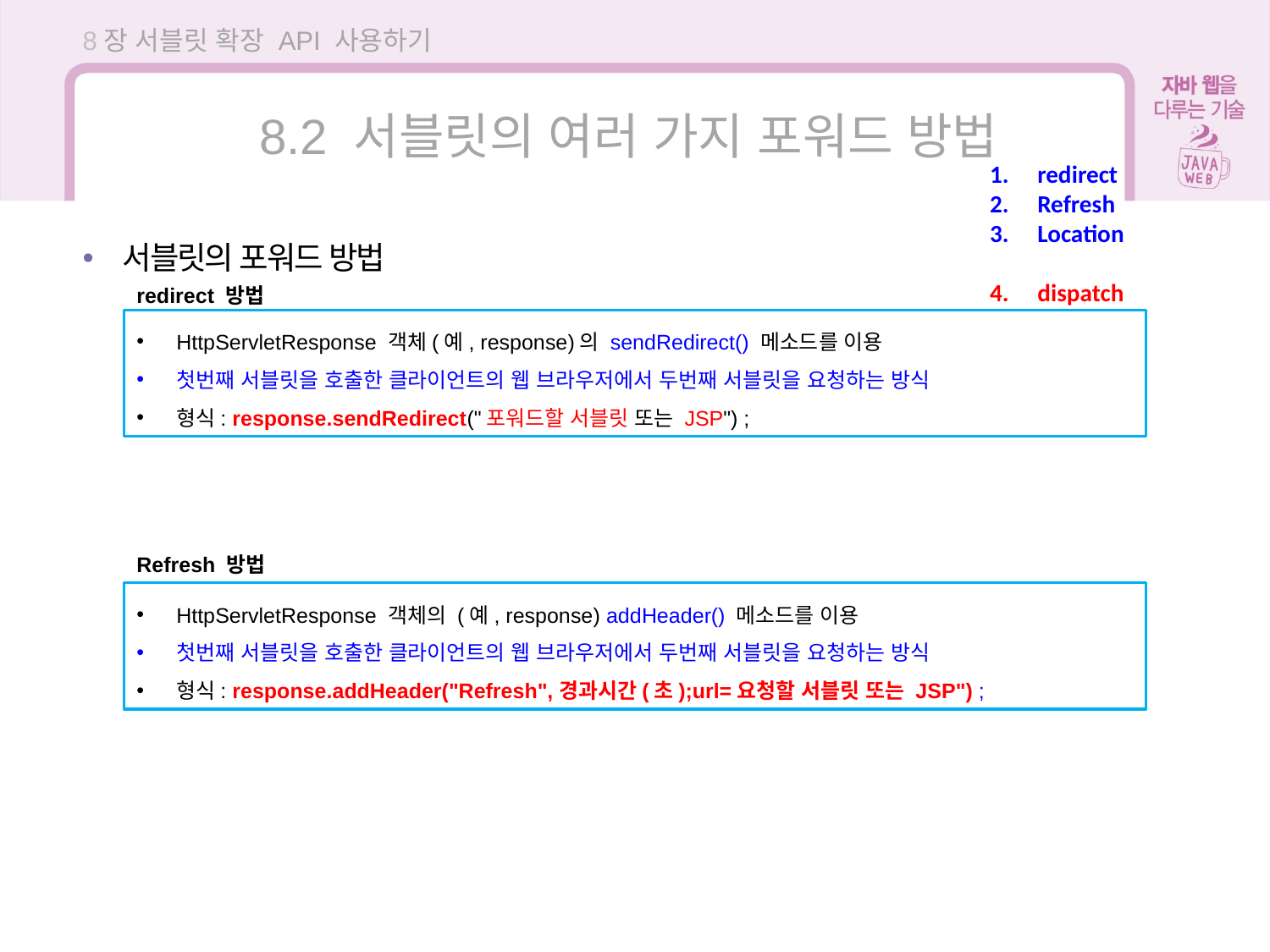

8장 서블릿 확장 API 사용하기
8.2 서블릿의 여러 가지 포워드 방법
redirect
Refresh
Location

dispatch

서블릿의 포워드 방법
redirect 방법
HttpServletResponse 객체(예, response)의 sendRedirect() 메소드를 이용
첫번째 서블릿을 호출한 클라이언트의 웹 브라우저에서 두번째 서블릿을 요청하는 방식
형식: response.sendRedirect("포워드할 서블릿 또는 JSP") ;
Refresh 방법
HttpServletResponse 객체의 (예, response) addHeader() 메소드를 이용
첫번째 서블릿을 호출한 클라이언트의 웹 브라우저에서 두번째 서블릿을 요청하는 방식
형식: response.addHeader("Refresh",경과시간(초);url=요청할 서블릿 또는 JSP") ;